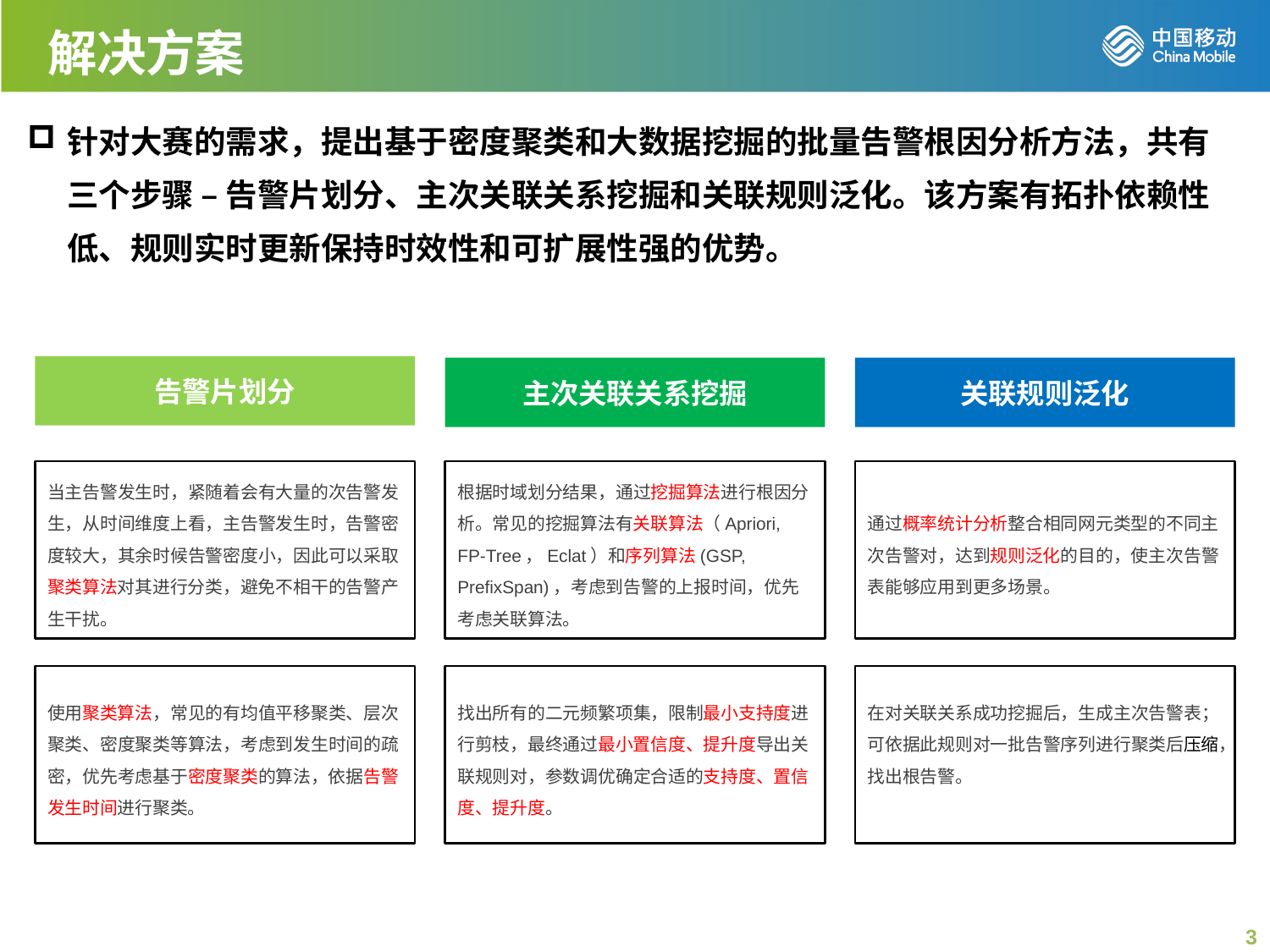

解决方案
针对大赛的需求，提出基于密度聚类和大数据挖掘的批量告警根因分析方法，共有三个步骤 – 告警片划分、主次关联关系挖掘和关联规则泛化。该方案有拓扑依赖性低、规则实时更新保持时效性和可扩展性强的优势。
告警片划分
主次关联关系挖掘
关联规则泛化
当主告警发生时，紧随着会有大量的次告警发生，从时间维度上看，主告警发生时，告警密度较大，其余时候告警密度小，因此可以采取聚类算法对其进行分类，避免不相干的告警产生干扰。
根据时域划分结果，通过挖掘算法进行根因分析。常见的挖掘算法有关联算法（Apriori, FP-Tree，Eclat）和序列算法(GSP, PrefixSpan)，考虑到告警的上报时间，优先考虑关联算法。
通过概率统计分析整合相同网元类型的不同主次告警对，达到规则泛化的目的，使主次告警表能够应用到更多场景。
使用聚类算法，常见的有均值平移聚类、层次聚类、密度聚类等算法，考虑到发生时间的疏密，优先考虑基于密度聚类的算法，依据告警发生时间进行聚类。
找出所有的二元频繁项集，限制最小支持度进行剪枝，最终通过最小置信度、提升度导出关联规则对，参数调优确定合适的支持度、置信度、提升度。
在对关联关系成功挖掘后，生成主次告警表；可依据此规则对一批告警序列进行聚类后压缩，找出根告警。